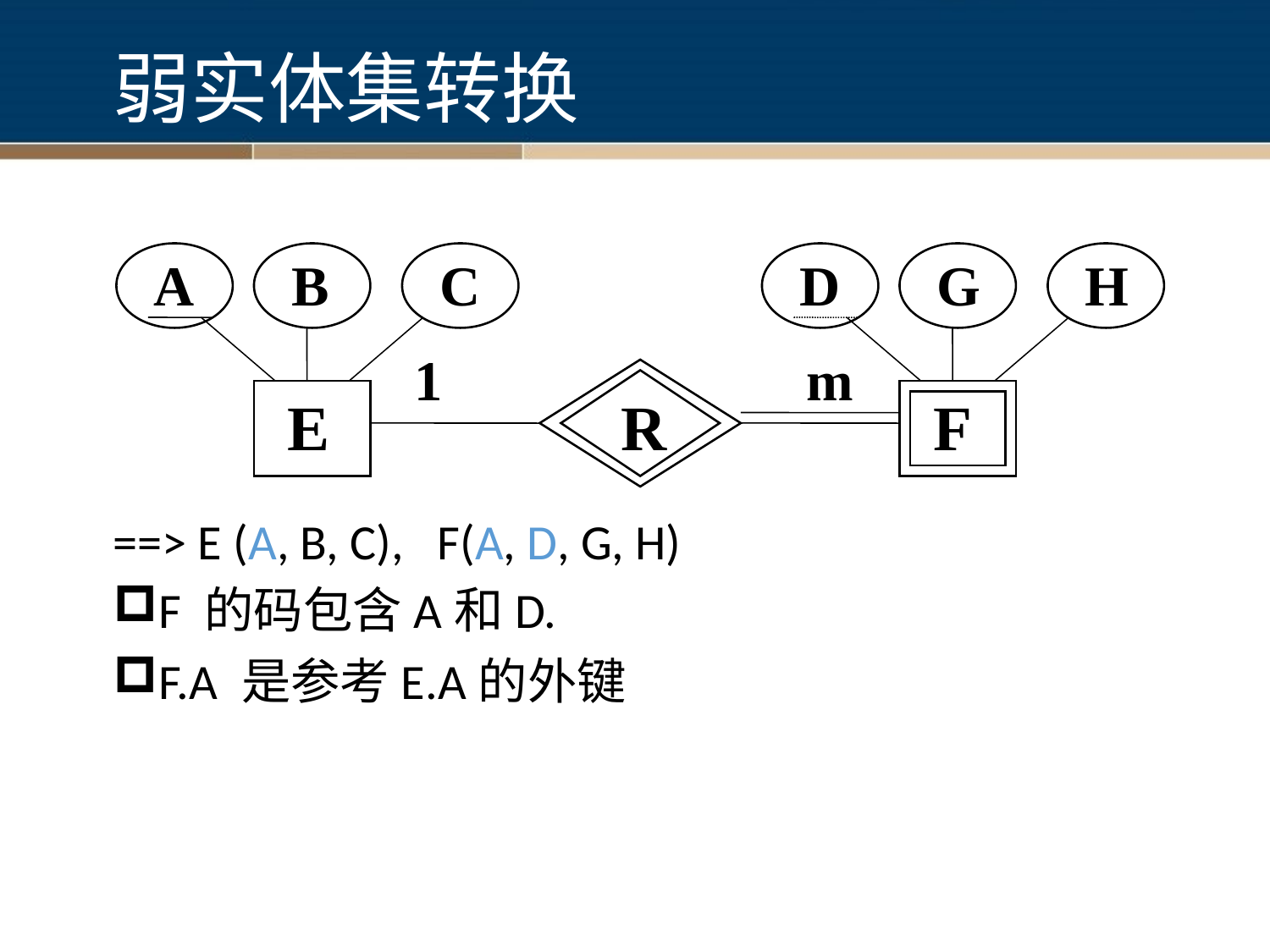

# 弱实体集转换

==> E (A, B, C),   F(A, D, G, H)
F 的码包含A和D.
F.A 是参考E.A的外键

 A

 B

 C

 D

 G

 H

1
m

E
 R

F